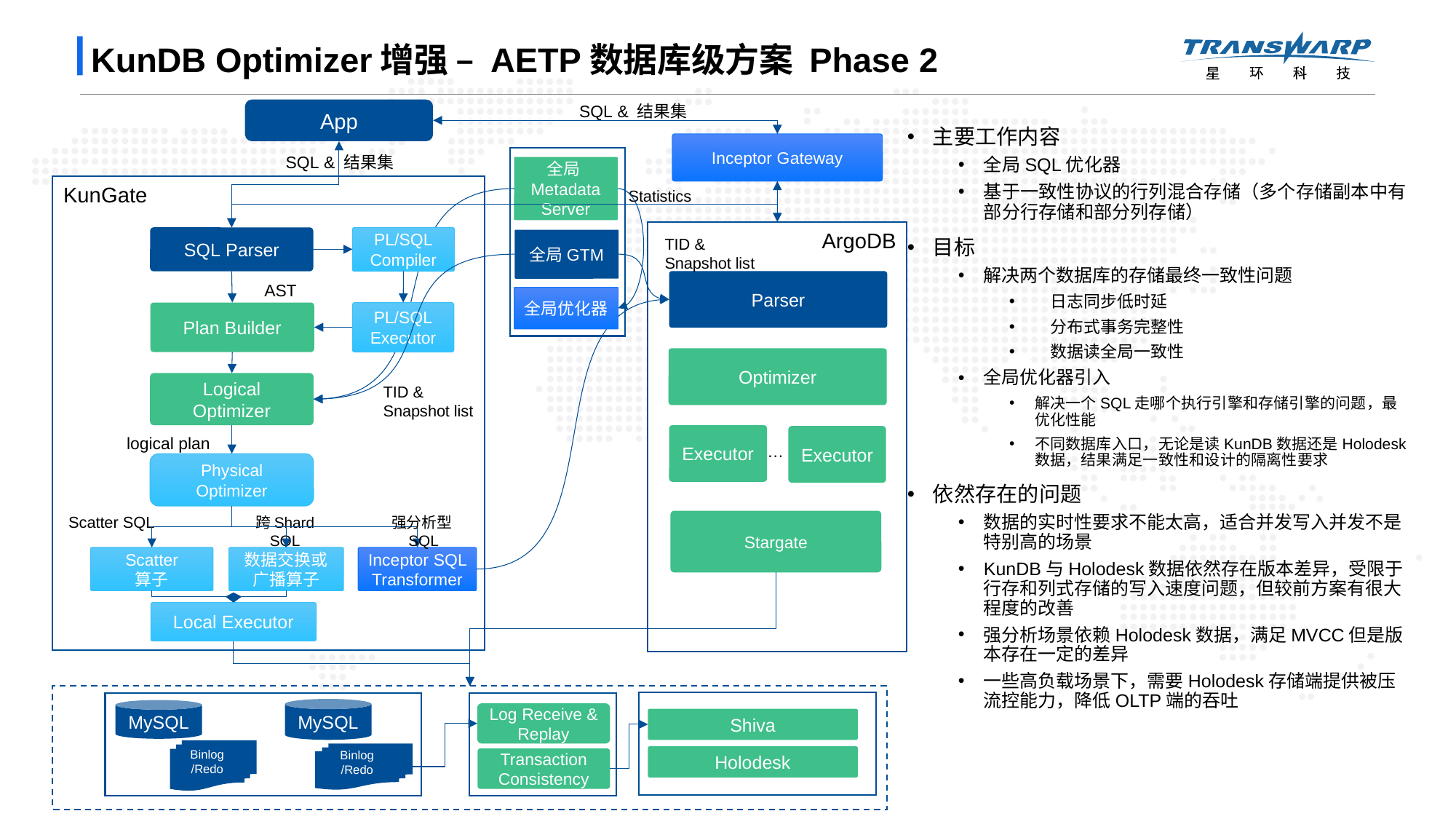

# KunDB Optimizer增强 – AETP数据库级方案 Phase 2
SQL & 结果集
App
主要工作内容
全局SQL优化器
基于一致性协议的行列混合存储（多个存储副本中有部分行存储和部分列存储）
目标
解决两个数据库的存储最终一致性问题
日志同步低时延
分布式事务完整性
数据读全局一致性
全局优化器引入
解决一个SQL走哪个执行引擎和存储引擎的问题，最优化性能
不同数据库入口，无论是读KunDB数据还是Holodesk数据，结果满足一致性和设计的隔离性要求
依然存在的问题
数据的实时性要求不能太高，适合并发写入并发不是特别高的场景
KunDB与Holodesk数据依然存在版本差异，受限于行存和列式存储的写入速度问题，但较前方案有很大程度的改善
强分析场景依赖Holodesk数据，满足MVCC但是版本存在一定的差异
一些高负载场景下，需要Holodesk存储端提供被压流控能力，降低OLTP端的吞吐
Inceptor Gateway
SQL & 结果集

全局Metadata Server
KunGate
Statistics
ArgoDB
SQL Parser
PL/SQL Compiler
TID &
Snapshot list
全局GTM
Parser
AST
全局优化器
Plan Builder
PL/SQL Executor
Optimizer
Logical
Optimizer
TID &
Snapshot list
Executor
Executor
logical plan
…
Physical
Optimizer
Scatter SQL
强分析型SQL
跨Shard SQL
Stargate
数据交换或广播算子
Inceptor SQL Transformer
Scatter
算子
Local Executor

MySQL
MySQL
Log Receive & Replay
Shiva
Binlog /Redo

Binlog /Redo

Holodesk
Transaction Consistency